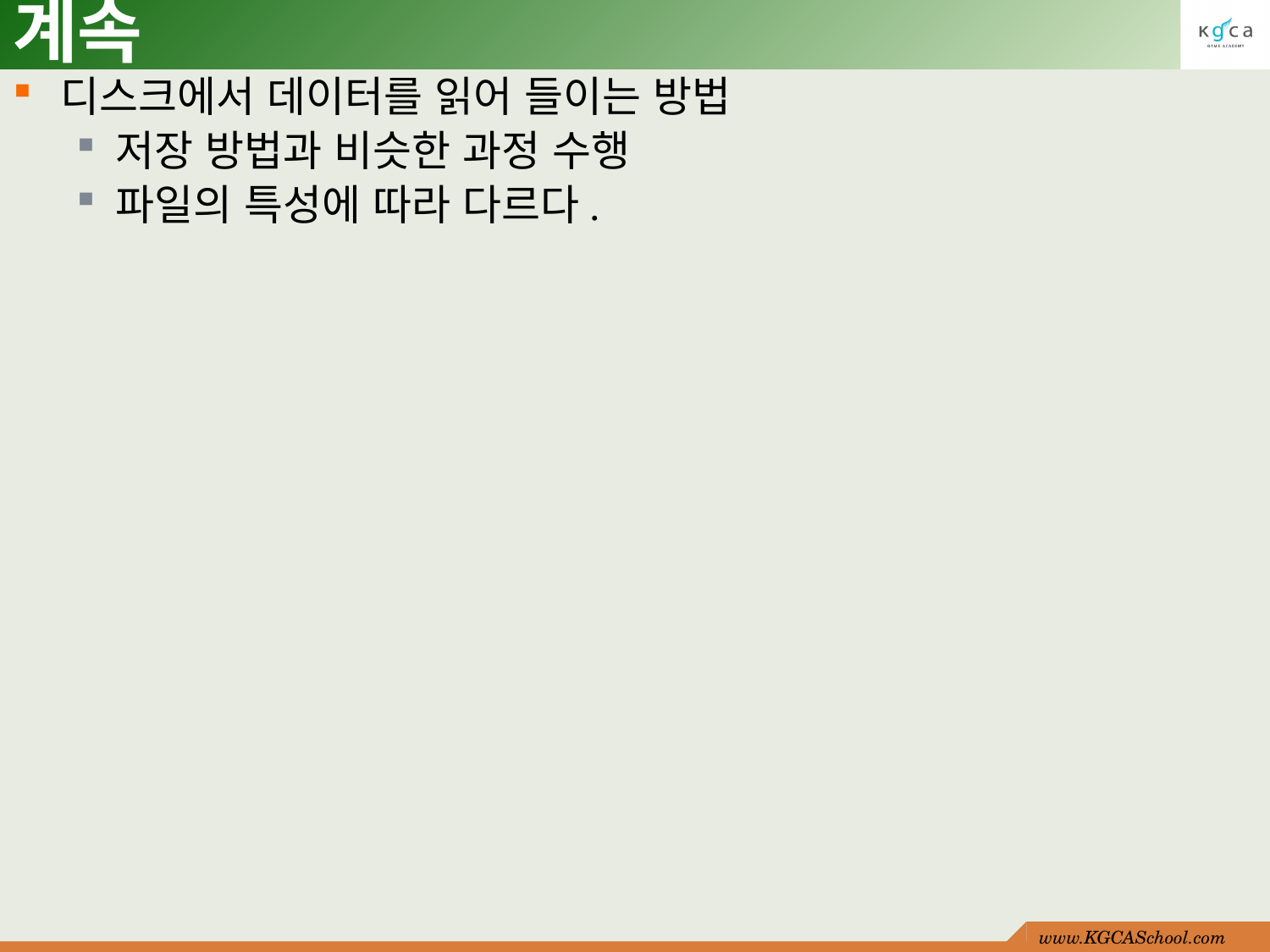

# 계속
디스크에서 데이터를 읽어 들이는 방법
저장 방법과 비슷한 과정 수행
파일의 특성에 따라 다르다.